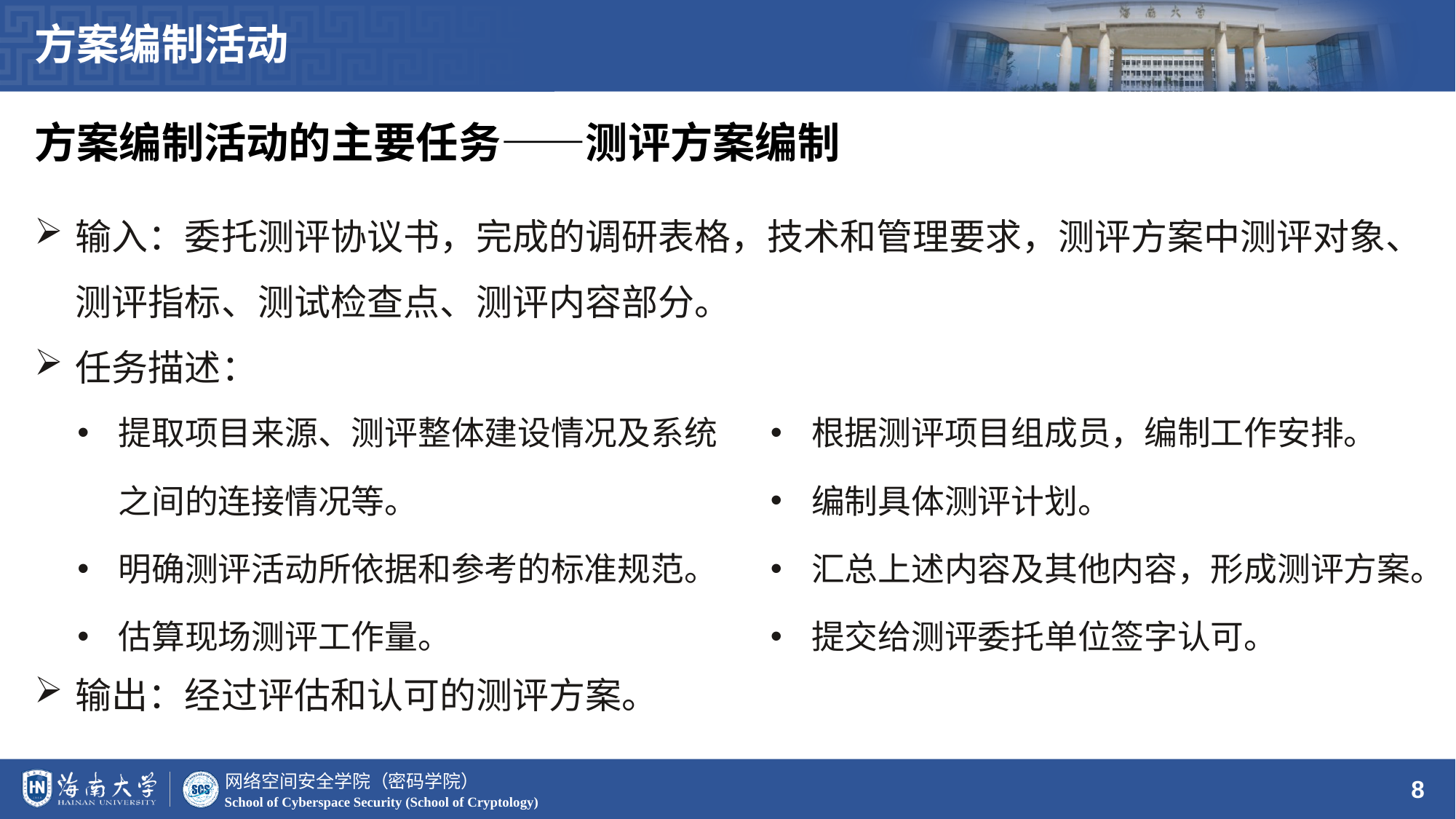

方案编制活动
方案编制活动的主要任务——测评方案编制
输入：委托测评协议书，完成的调研表格，技术和管理要求，测评方案中测评对象、测评指标、测试检查点、测评内容部分。
任务描述：

输出：经过评估和认可的测评方案。
提取项目来源、测评整体建设情况及系统之间的连接情况等。
明确测评活动所依据和参考的标准规范。
估算现场测评工作量。
根据测评项目组成员，编制工作安排。
编制具体测评计划。
汇总上述内容及其他内容，形成测评方案。
提交给测评委托单位签字认可。
8